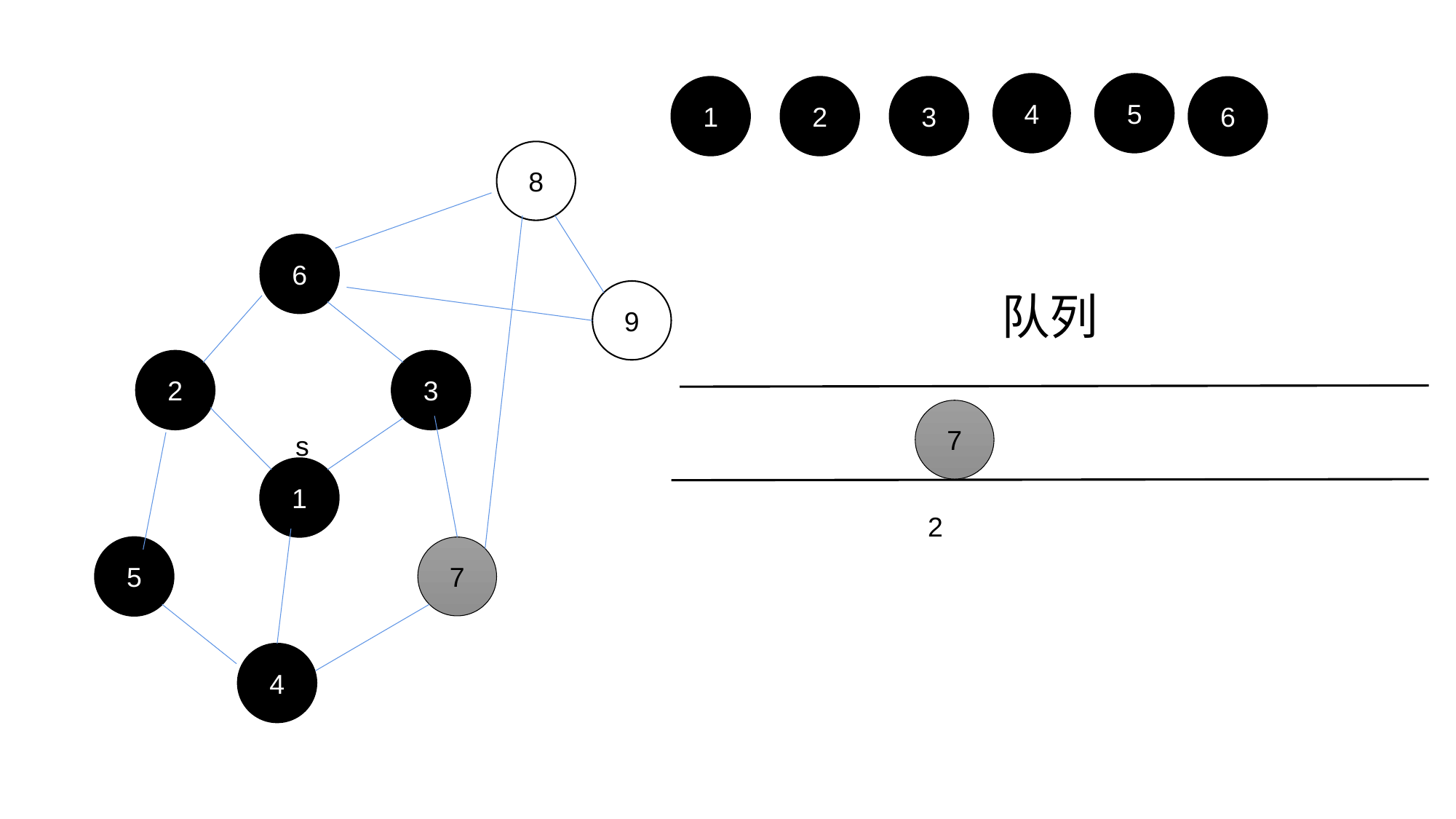

4
5
1
2
3
6
8
6
9
队列
2
3
7
s
1
2
5
7
4